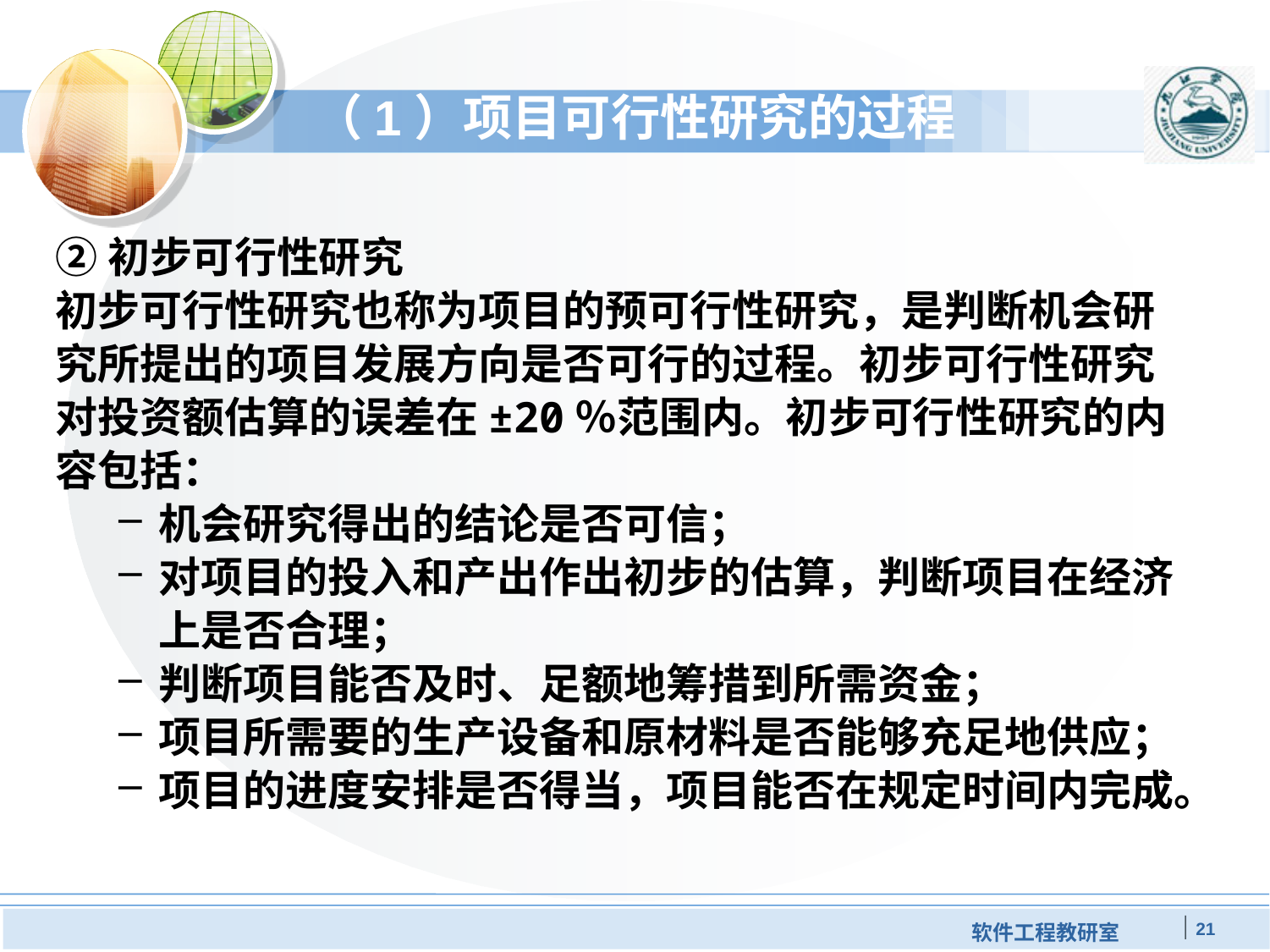

# （1）项目可行性研究的过程
②初步可行性研究
初步可行性研究也称为项目的预可行性研究，是判断机会研究所提出的项目发展方向是否可行的过程。初步可行性研究对投资额估算的误差在±20％范围内。初步可行性研究的内容包括：
机会研究得出的结论是否可信；
对项目的投入和产出作出初步的估算，判断项目在经济上是否合理；
判断项目能否及时、足额地筹措到所需资金；
项目所需要的生产设备和原材料是否能够充足地供应；
项目的进度安排是否得当，项目能否在规定时间内完成。